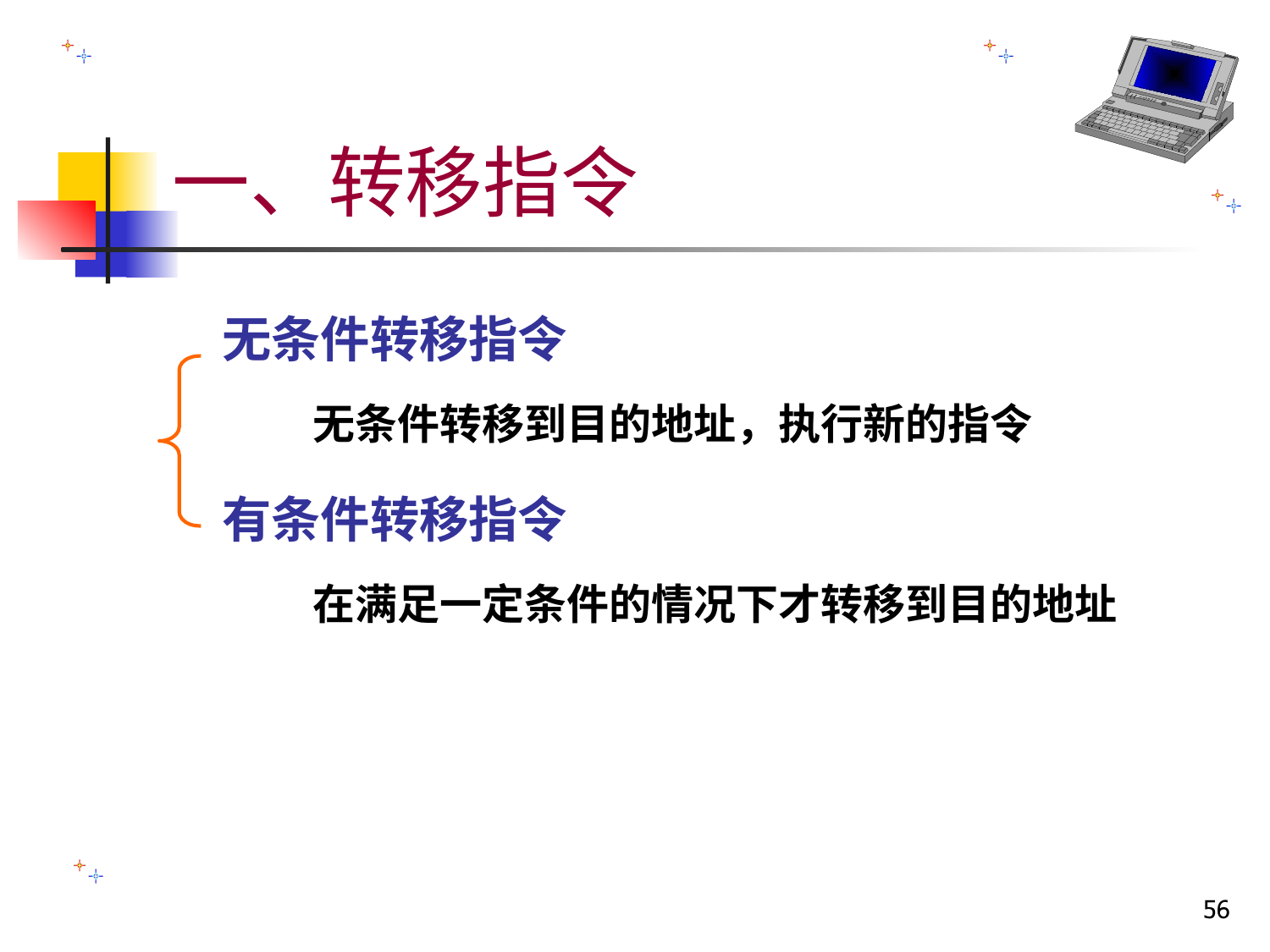

# 一、转移指令
无条件转移指令
       无条件转移到目的地址，执行新的指令
有条件转移指令
       在满足一定条件的情况下才转移到目的地址

56